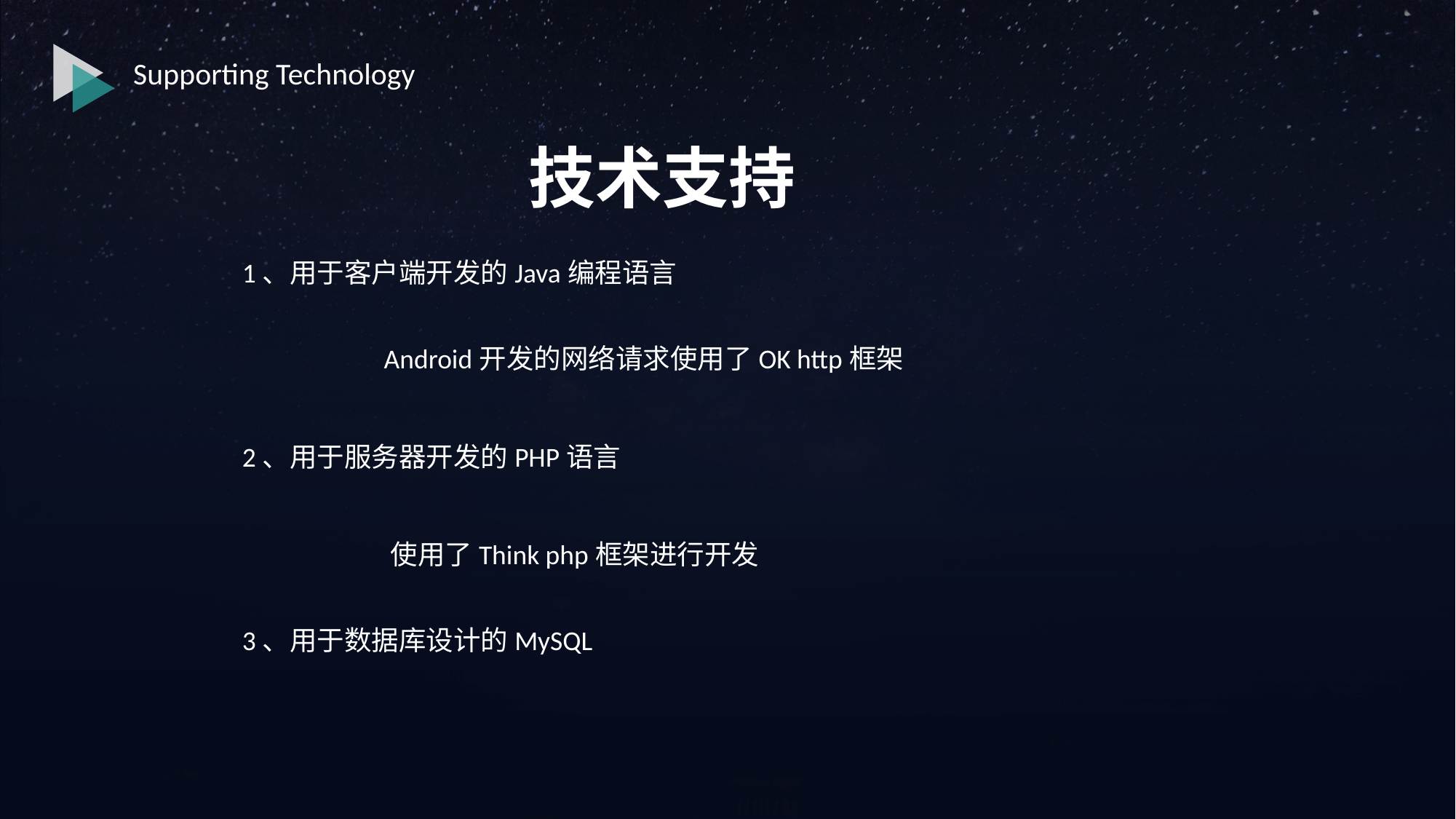

Supporting Technology
技术支持
1、用于客户端开发的Java编程语言
 Android开发的网络请求使用了OK http框架
2、用于服务器开发的PHP语言
 使用了Think php框架进行开发
3、用于数据库设计的MySQL